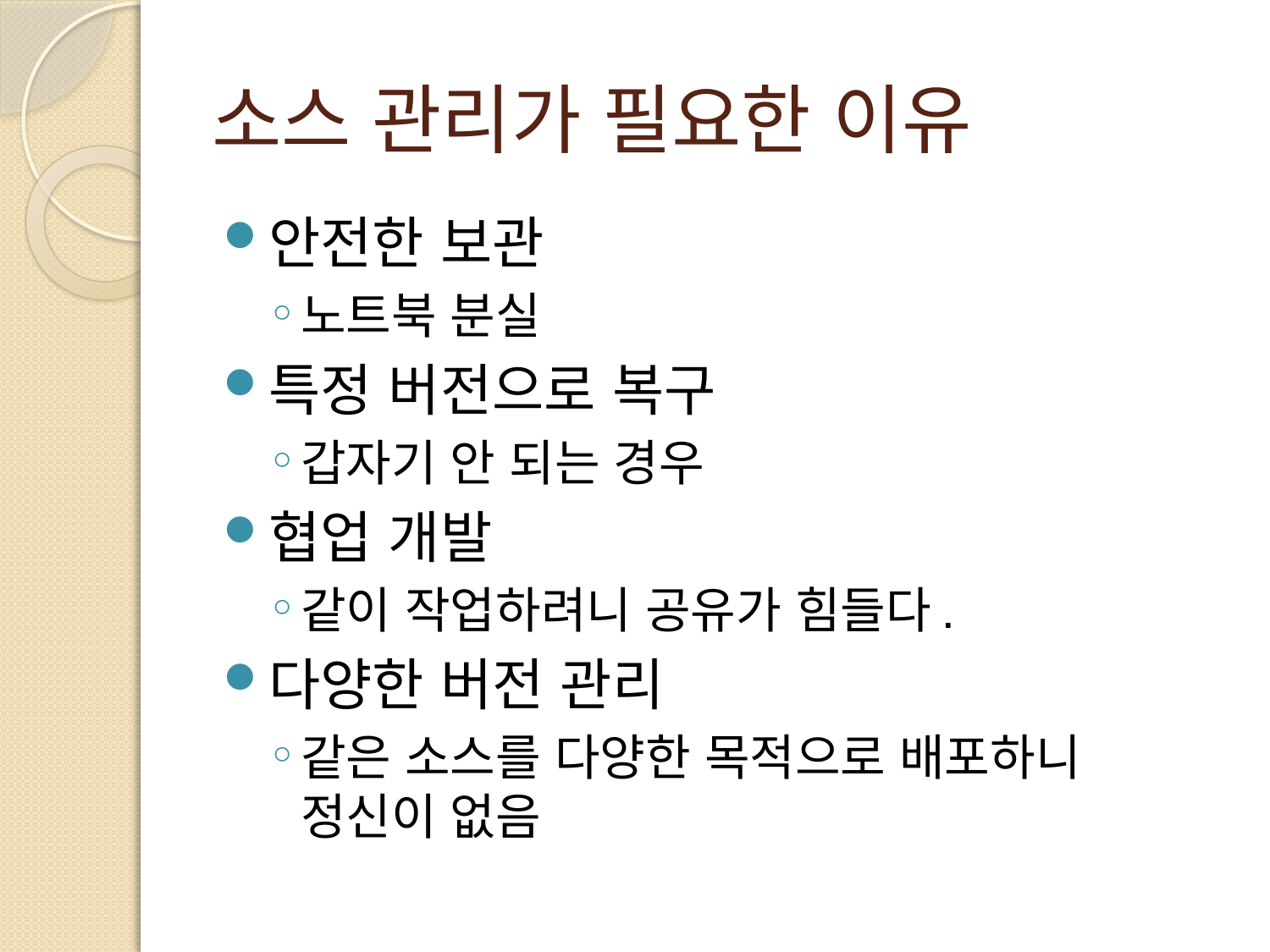

# 소스 관리가 필요한 이유
안전한 보관
노트북 분실
특정 버전으로 복구
갑자기 안 되는 경우
협업 개발
같이 작업하려니 공유가 힘들다.
다양한 버전 관리
같은 소스를 다양한 목적으로 배포하니 정신이 없음